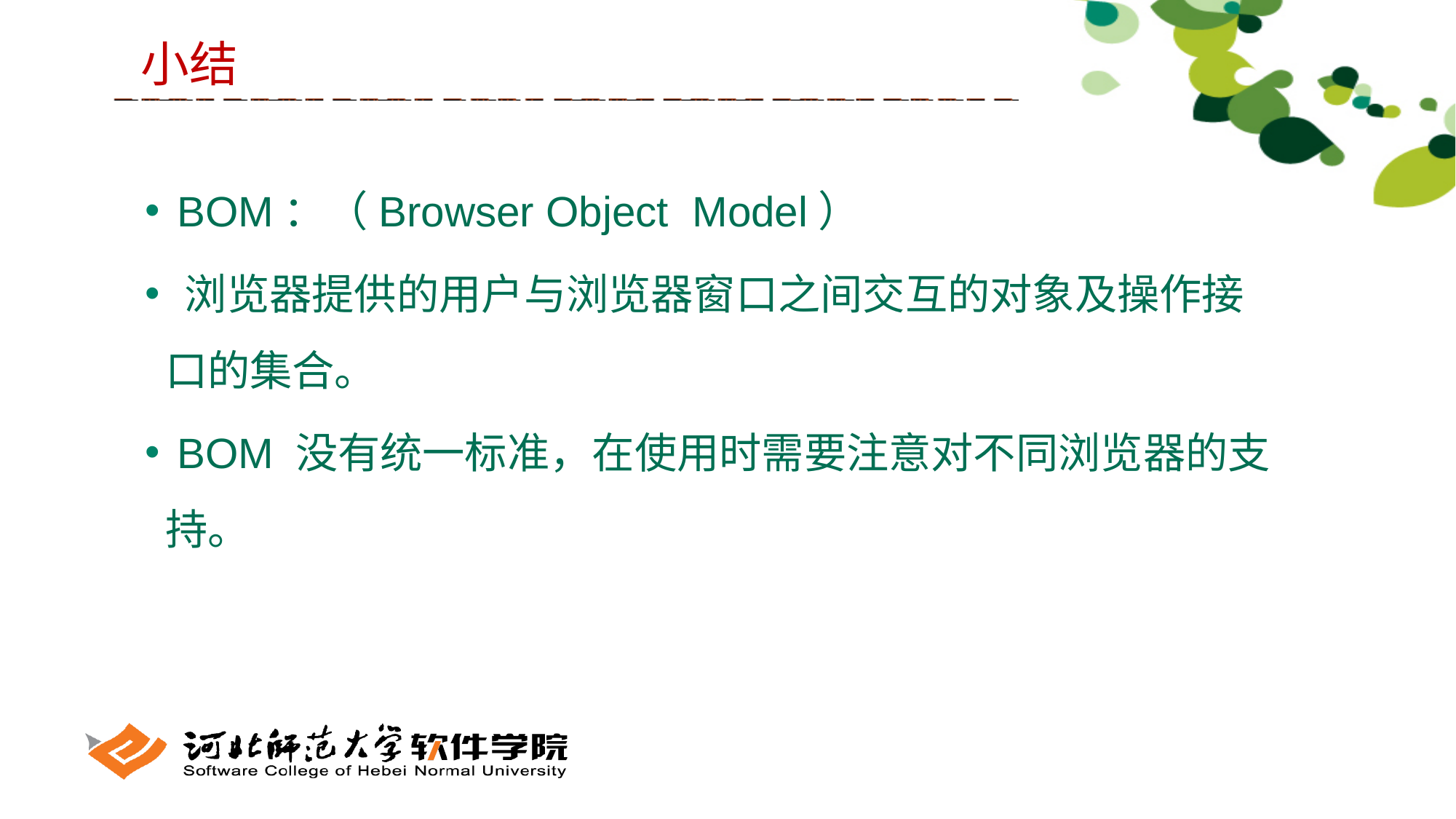

小结
 BOM：（Browser Object  Model）
 浏览器提供的用户与浏览器窗口之间交互的对象及操作接口的集合。
 BOM 没有统一标准，在使用时需要注意对不同浏览器的支持。